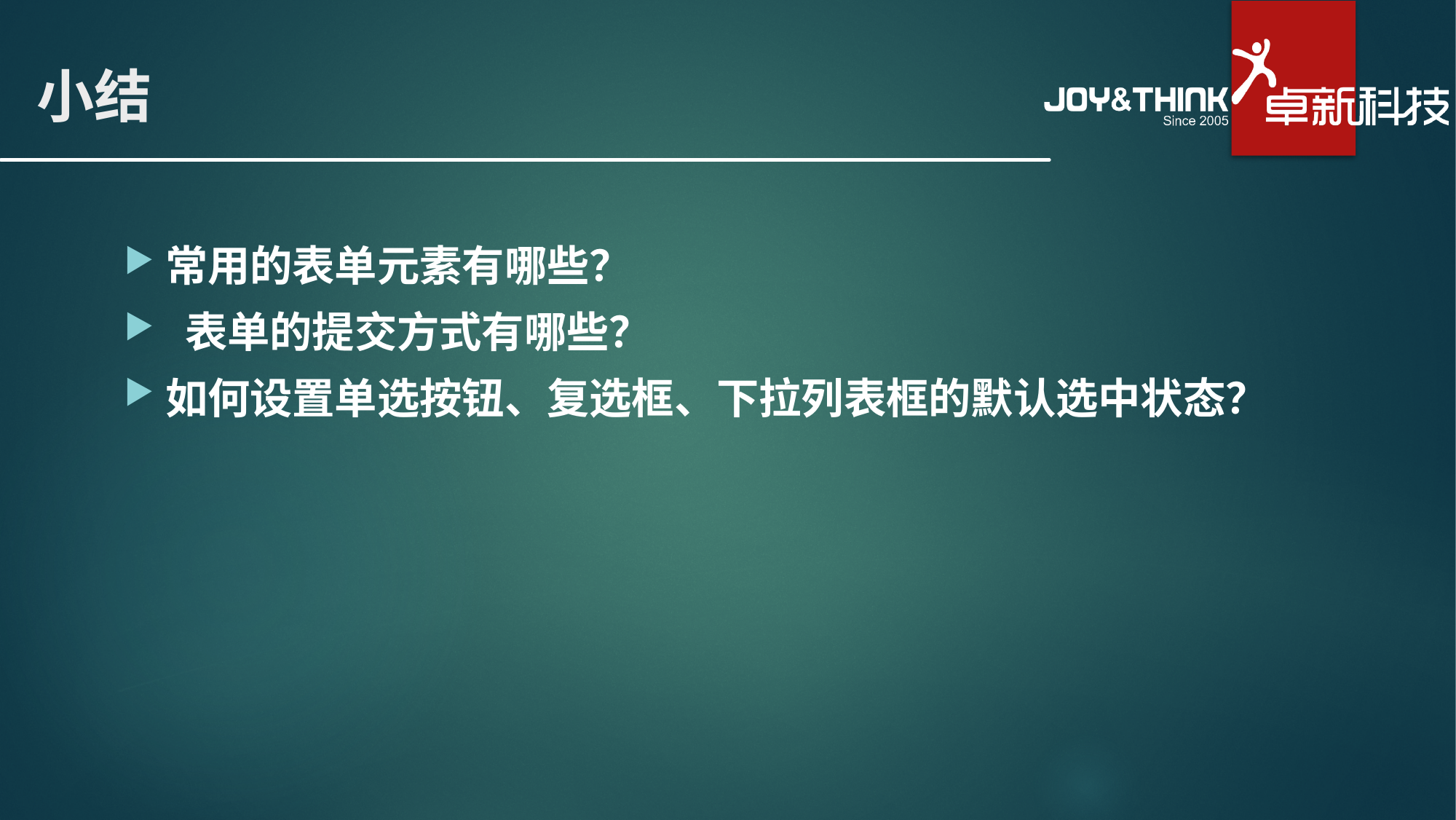

# 小结
常用的表单元素有哪些？
 表单的提交方式有哪些？
如何设置单选按钮、复选框、下拉列表框的默认选中状态？